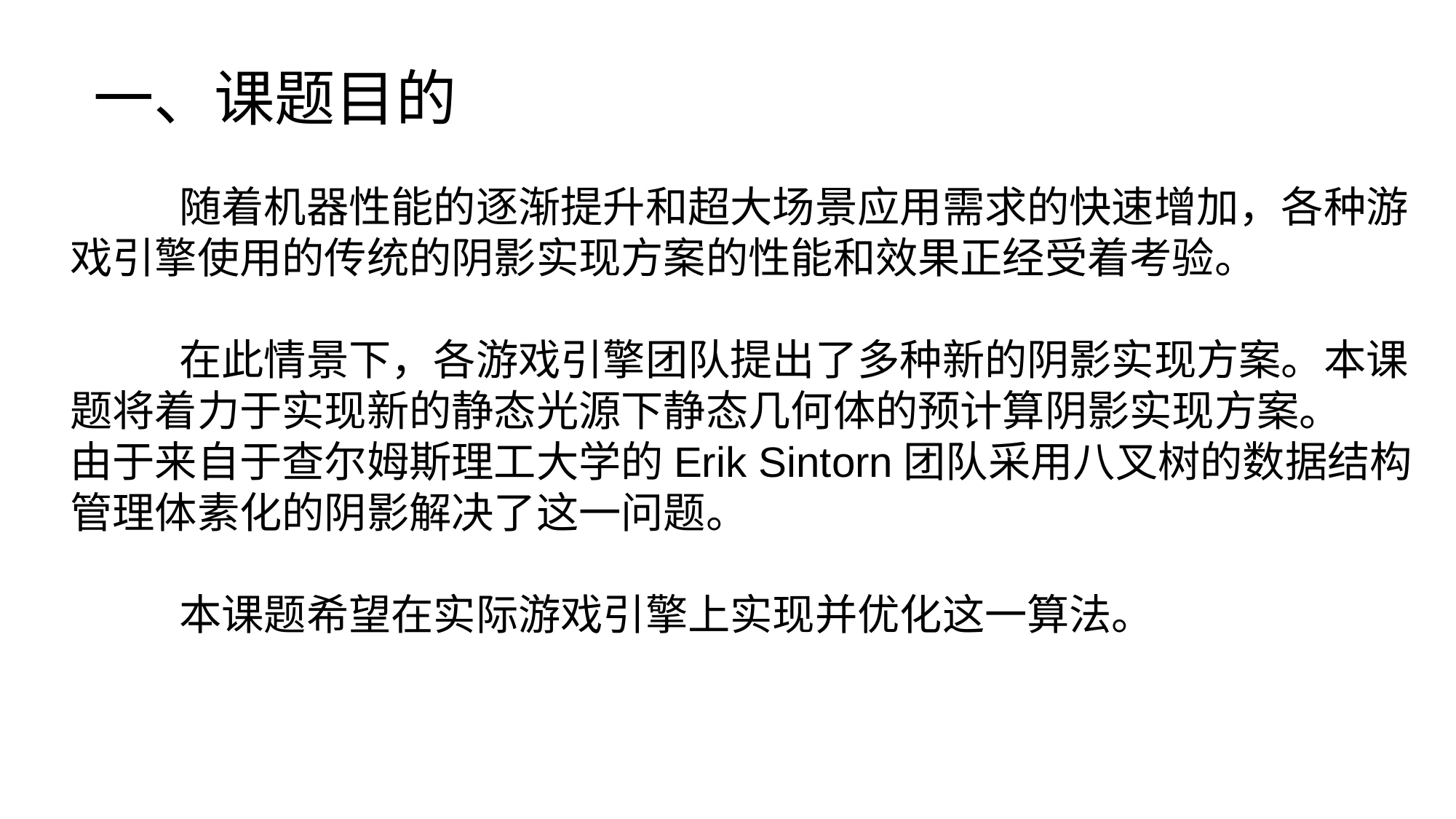

一、课题目的
	随着机器性能的逐渐提升和超大场景应用需求的快速增加，各种游
戏引擎使用的传统的阴影实现方案的性能和效果正经受着考验。

	在此情景下，各游戏引擎团队提出了多种新的阴影实现方案。本课
题将着力于实现新的静态光源下静态几何体的预计算阴影实现方案。
由于来自于查尔姆斯理工大学的Erik Sintorn团队采用八叉树的数据结构
管理体素化的阴影解决了这一问题。

	本课题希望在实际游戏引擎上实现并优化这一算法。